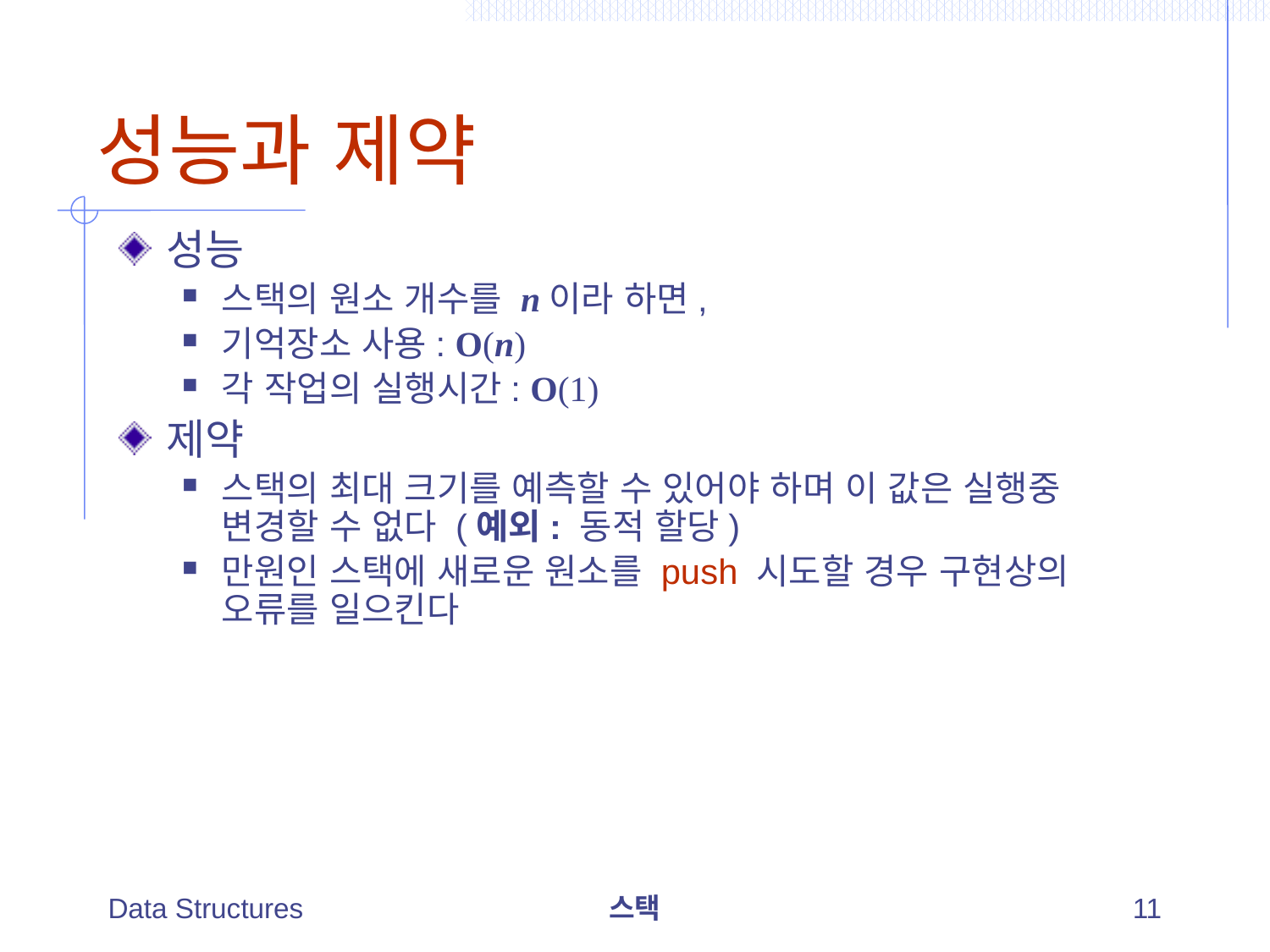

# 성능과 제약
성능
스택의 원소 개수를 n이라 하면,
기억장소 사용: O(n)
각 작업의 실행시간: O(1)
제약
스택의 최대 크기를 예측할 수 있어야 하며 이 값은 실행중 변경할 수 없다 (예외: 동적 할당)
만원인 스택에 새로운 원소를 push 시도할 경우 구현상의 오류를 일으킨다
Data Structures
스택
11